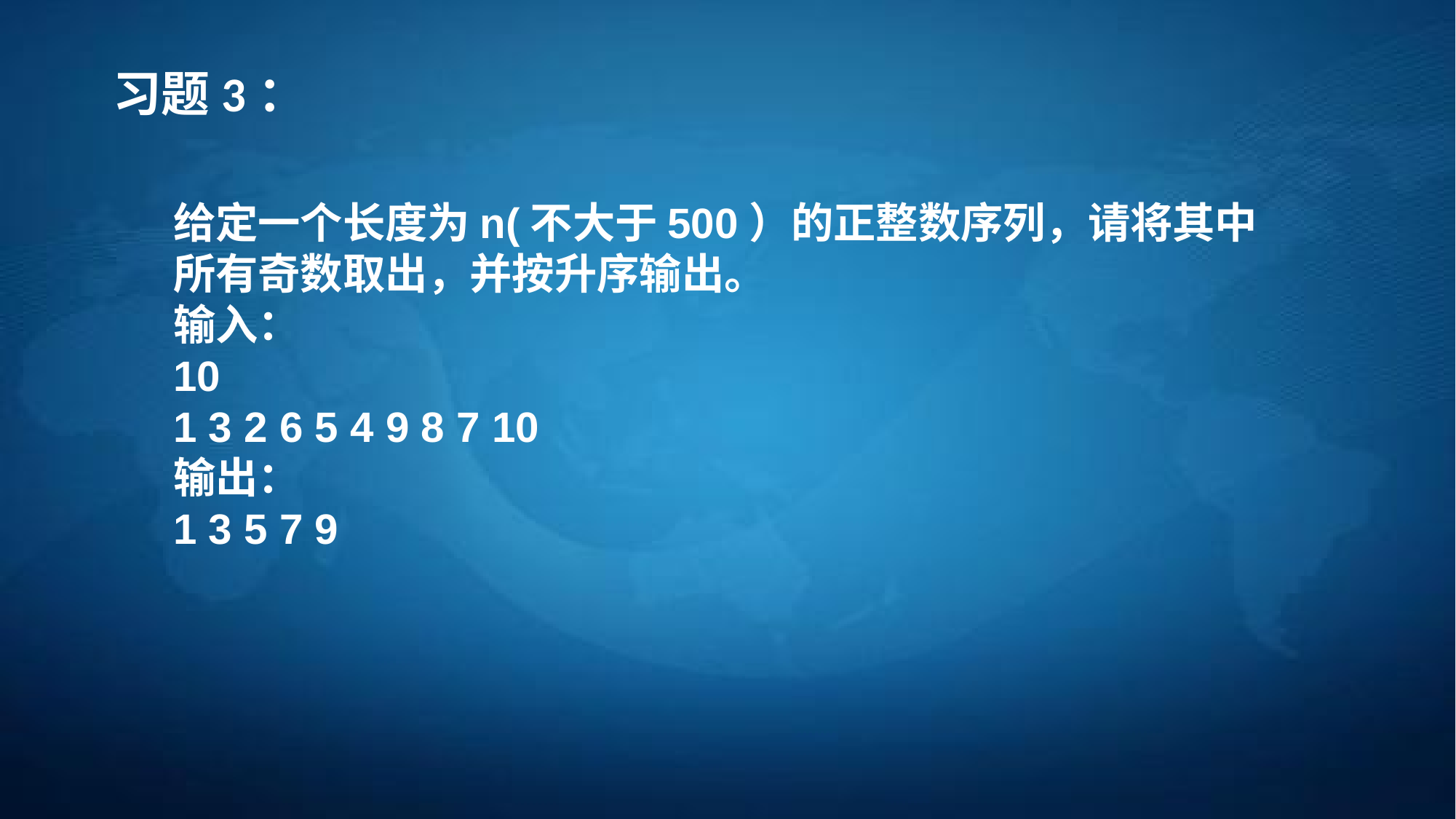

习题3：
给定一个长度为n(不大于500）的正整数序列，请将其中所有奇数取出，并按升序输出。
输入：
10
1 3 2 6 5 4 9 8 7 10
输出：
1 3 5 7 9